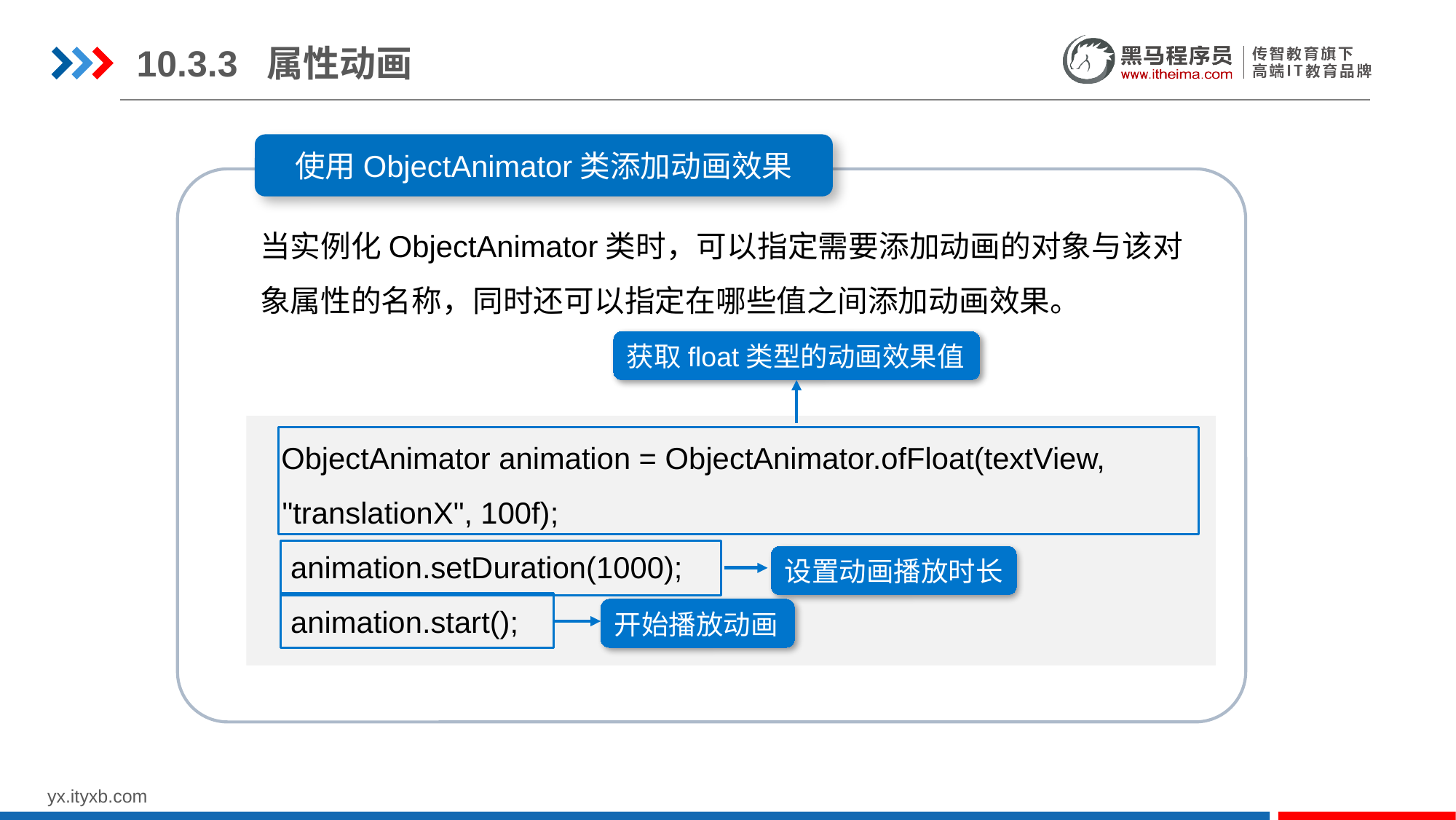

10.3.3  属性动画
使用ObjectAnimator类添加动画效果

当实例化ObjectAnimator类时，可以指定需要添加动画的对象与该对象属性的名称，同时还可以指定在哪些值之间添加动画效果。
获取float类型的动画效果值
    ObjectAnimator animation = ObjectAnimator.ofFloat(textView,
   "translationX", 100f);
    animation.setDuration(1000);
    animation.start();

设置动画播放时长

开始播放动画